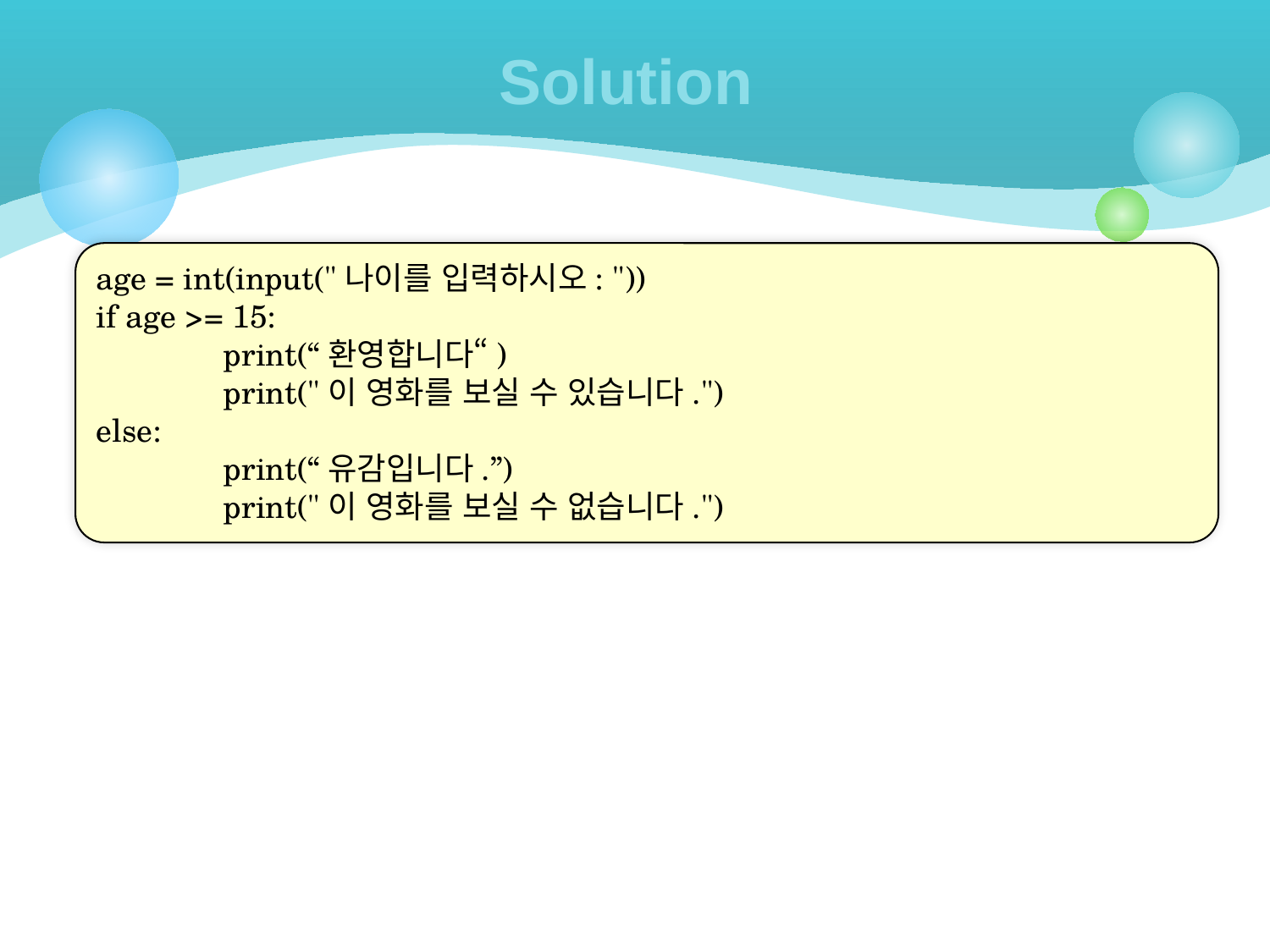

# Solution
age = int(input("나이를 입력하시오: "))
if age >= 15:
	print(“환영합니다“)
	print("이 영화를 보실 수 있습니다.")
else:
	print(“유감입니다.”)
	print("이 영화를 보실 수 없습니다.")